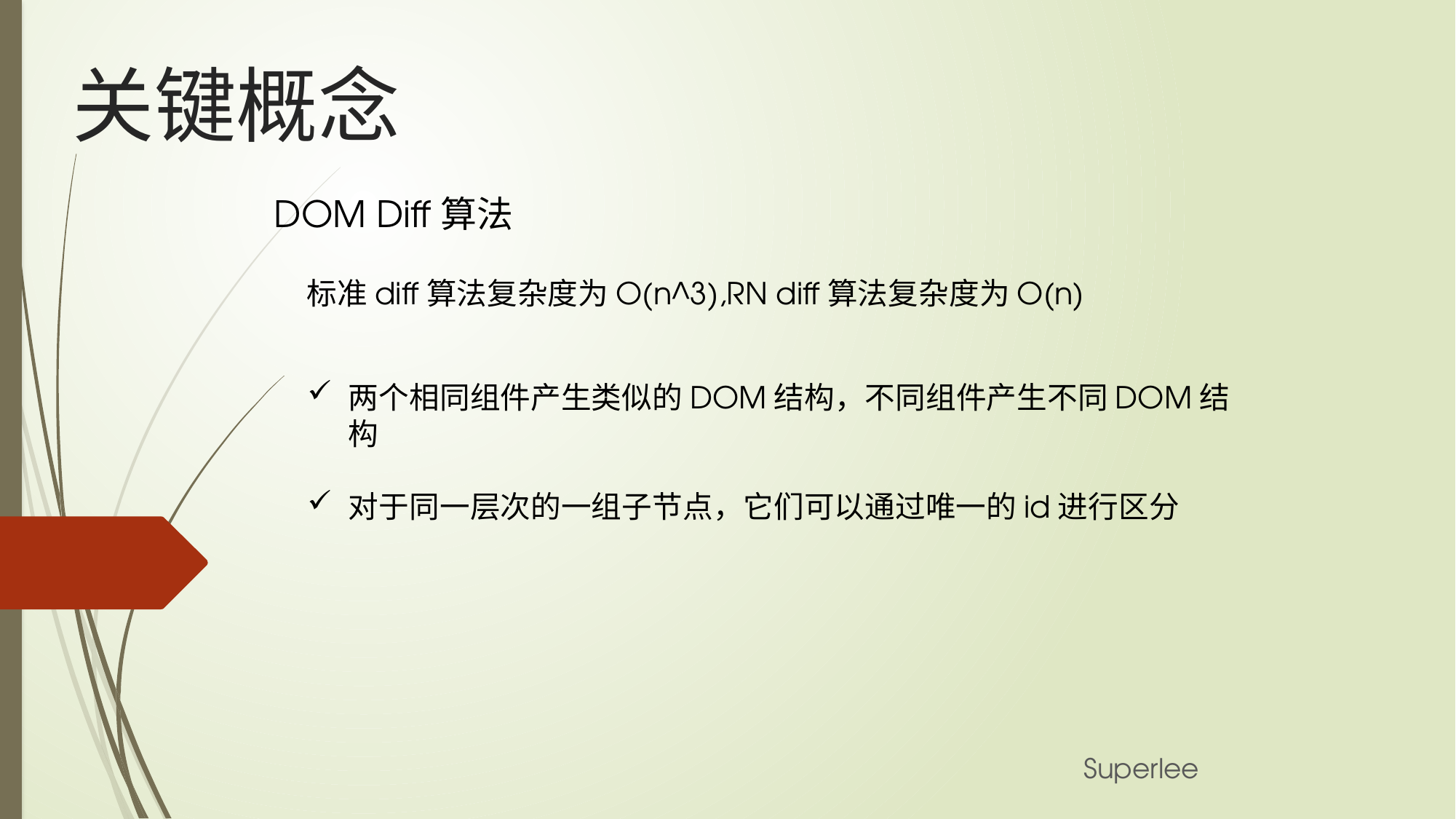

关键概念
DOM Diff算法
标准diff算法复杂度为O(n^3),RN diff算法复杂度为O(n)
两个相同组件产生类似的DOM结构，不同组件产生不同DOM结构

对于同一层次的一组子节点，它们可以通过唯一的id进行区分

Superlee